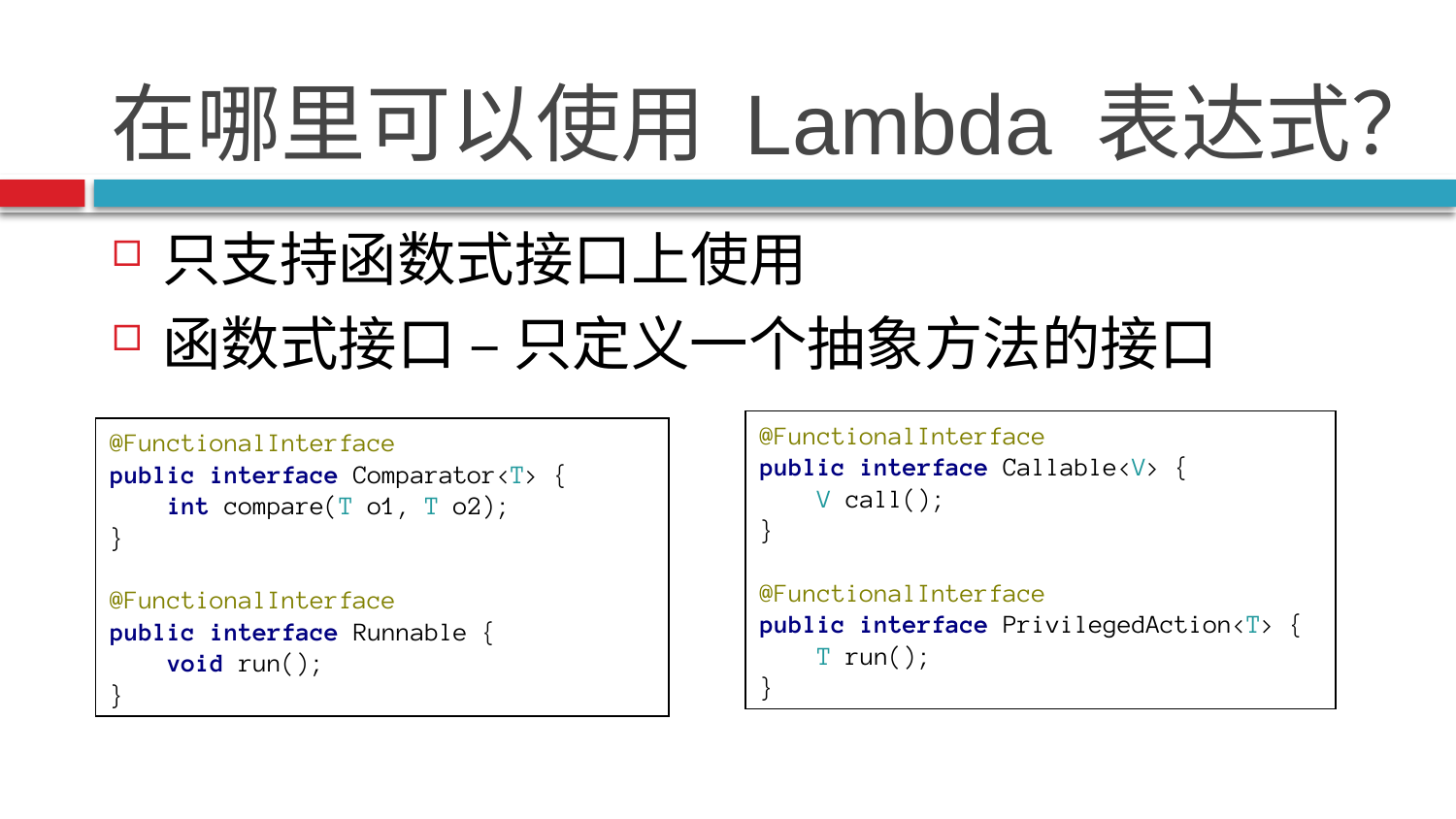

# 在哪里可以使用 Lambda 表达式？
只支持函数式接口上使用
函数式接口 – 只定义一个抽象方法的接口
@FunctionalInterface
public interface Callable<V> {
    V call();
}
@FunctionalInterface
public interface PrivilegedAction<T> {
    T run();
}
@FunctionalInterface
public interface Comparator<T> {
    int compare(T o1, T o2);
}
@FunctionalInterface
public interface Runnable {
    void run();
}